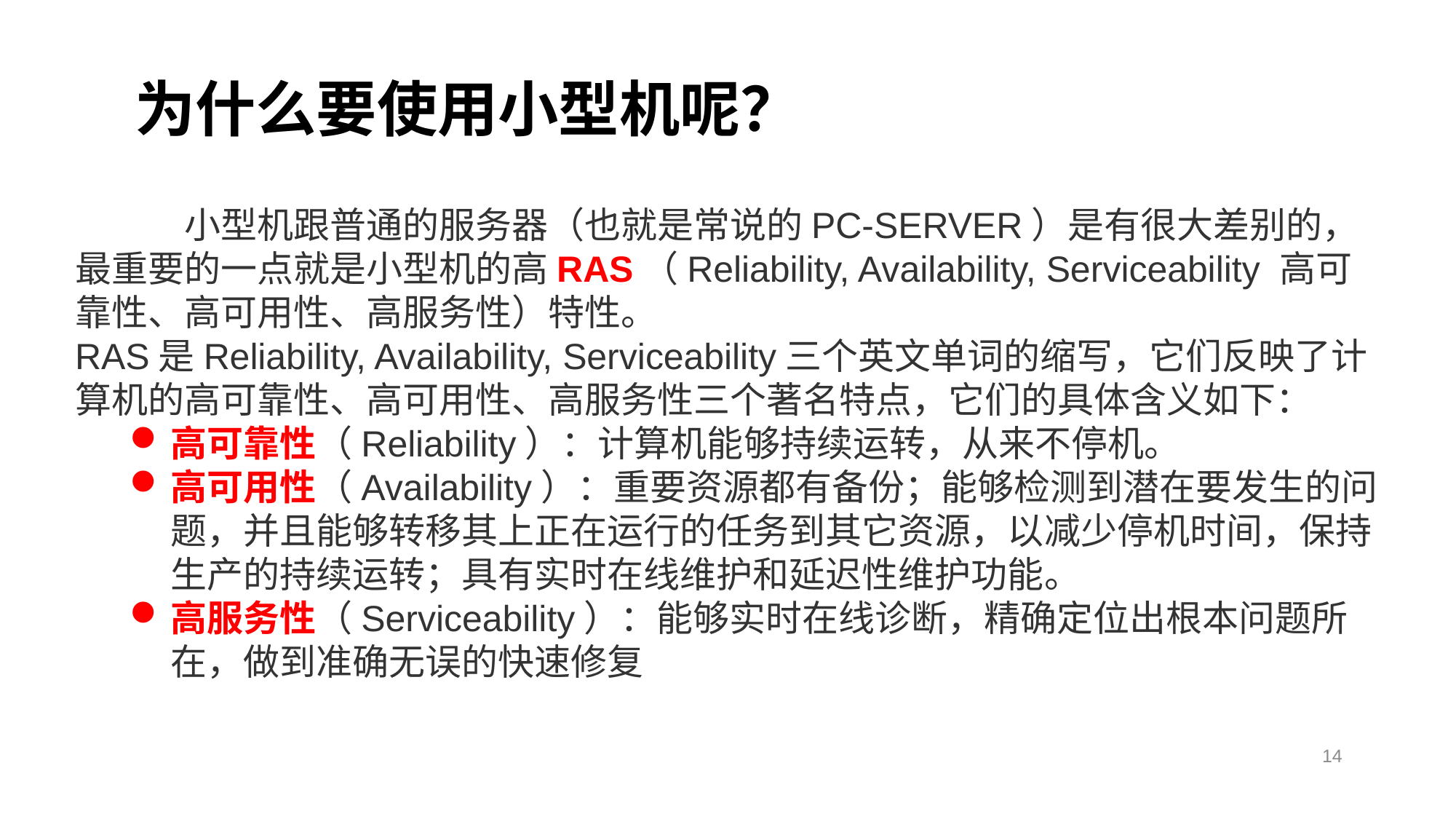

# 为什么要使用小型机呢？
	小型机跟普通的服务器（也就是常说的PC-SERVER）是有很大差别的，最重要的一点就是小型机的高RAS（Reliability, Availability, Serviceability 高可靠性、高可用性、高服务性）特性。
RAS是Reliability, Availability, Serviceability三个英文单词的缩写，它们反映了计算机的高可靠性、高可用性、高服务性三个著名特点，它们的具体含义如下：
高可靠性（Reliability）：计算机能够持续运转，从来不停机。
高可用性（Availability）：重要资源都有备份；能够检测到潜在要发生的问题，并且能够转移其上正在运行的任务到其它资源，以减少停机时间，保持生产的持续运转；具有实时在线维护和延迟性维护功能。
高服务性（Serviceability）：能够实时在线诊断，精确定位出根本问题所在，做到准确无误的快速修复
14